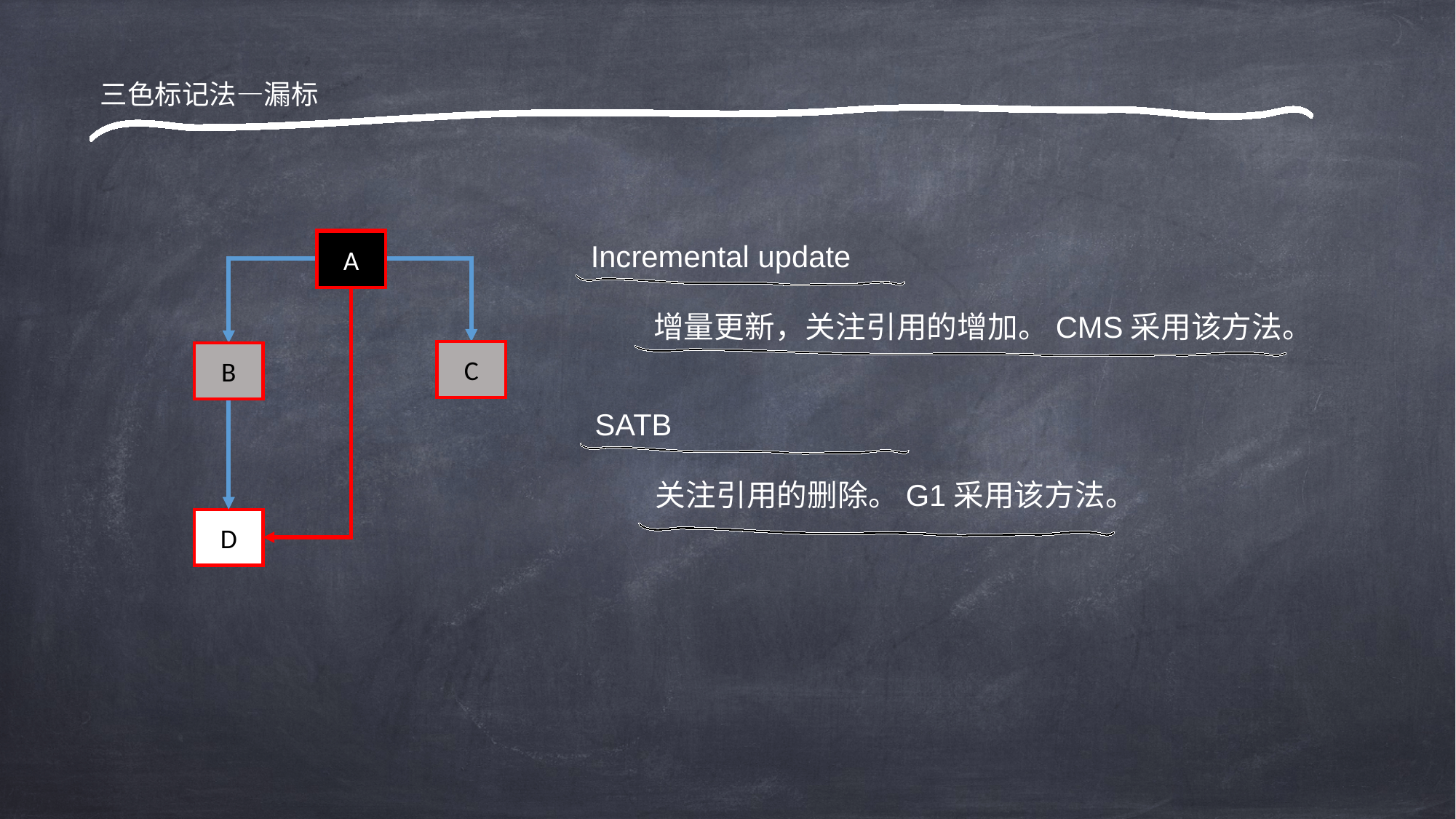

三色标记法—漏标

A
A
A
Incremental update

增量更新，关注引用的增加。CMS采用该方法。

C
C
B
B
SATB

关注引用的删除。G1采用该方法。

D